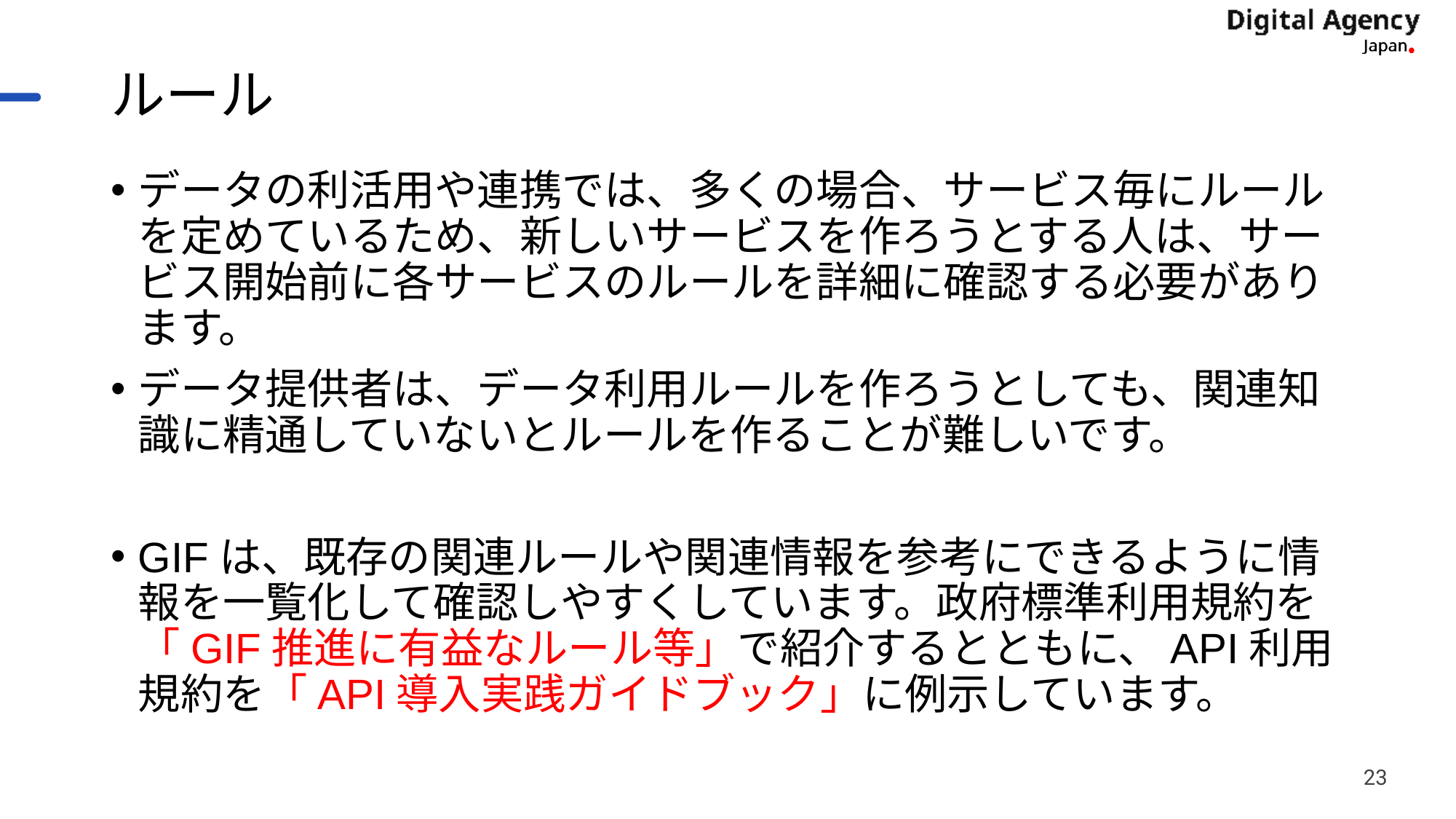

# ルール
データの利活用や連携では、多くの場合、サービス毎にルールを定めているため、新しいサービスを作ろうとする人は、サービス開始前に各サービスのルールを詳細に確認する必要があります。
データ提供者は、データ利用ルールを作ろうとしても、関連知識に精通していないとルールを作ることが難しいです。

GIFは、既存の関連ルールや関連情報を参考にできるように情報を一覧化して確認しやすくしています。政府標準利用規約を「GIF推進に有益なルール等」で紹介するとともに、API利用規約を「API導入実践ガイドブック」に例示しています。

23